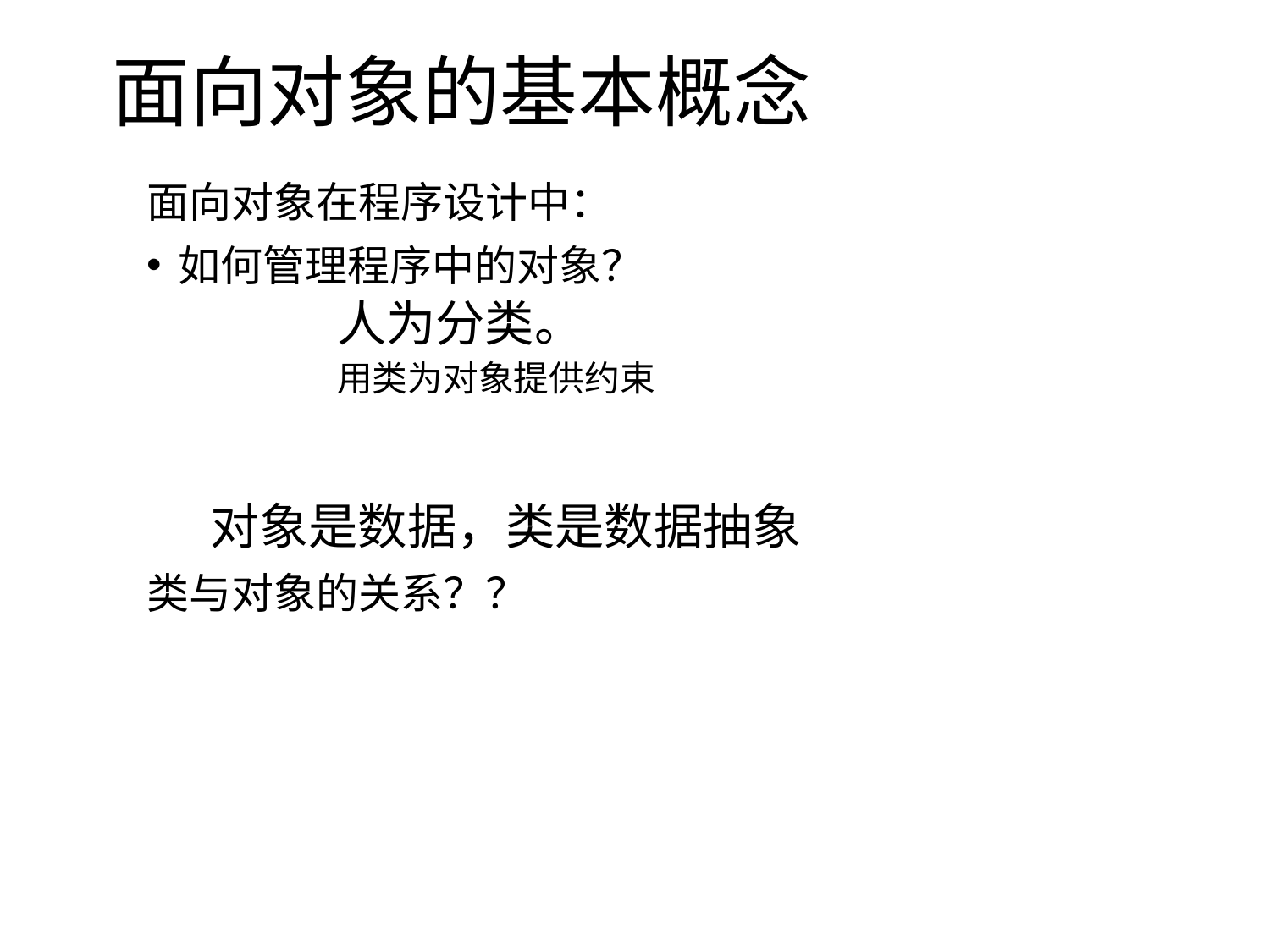

面向对象的基本概念
面向对象在程序设计中：
如何管理程序中的对象？
 	人为分类。
	用类为对象提供约束

对象是数据，类是数据抽象
类与对象的关系？？